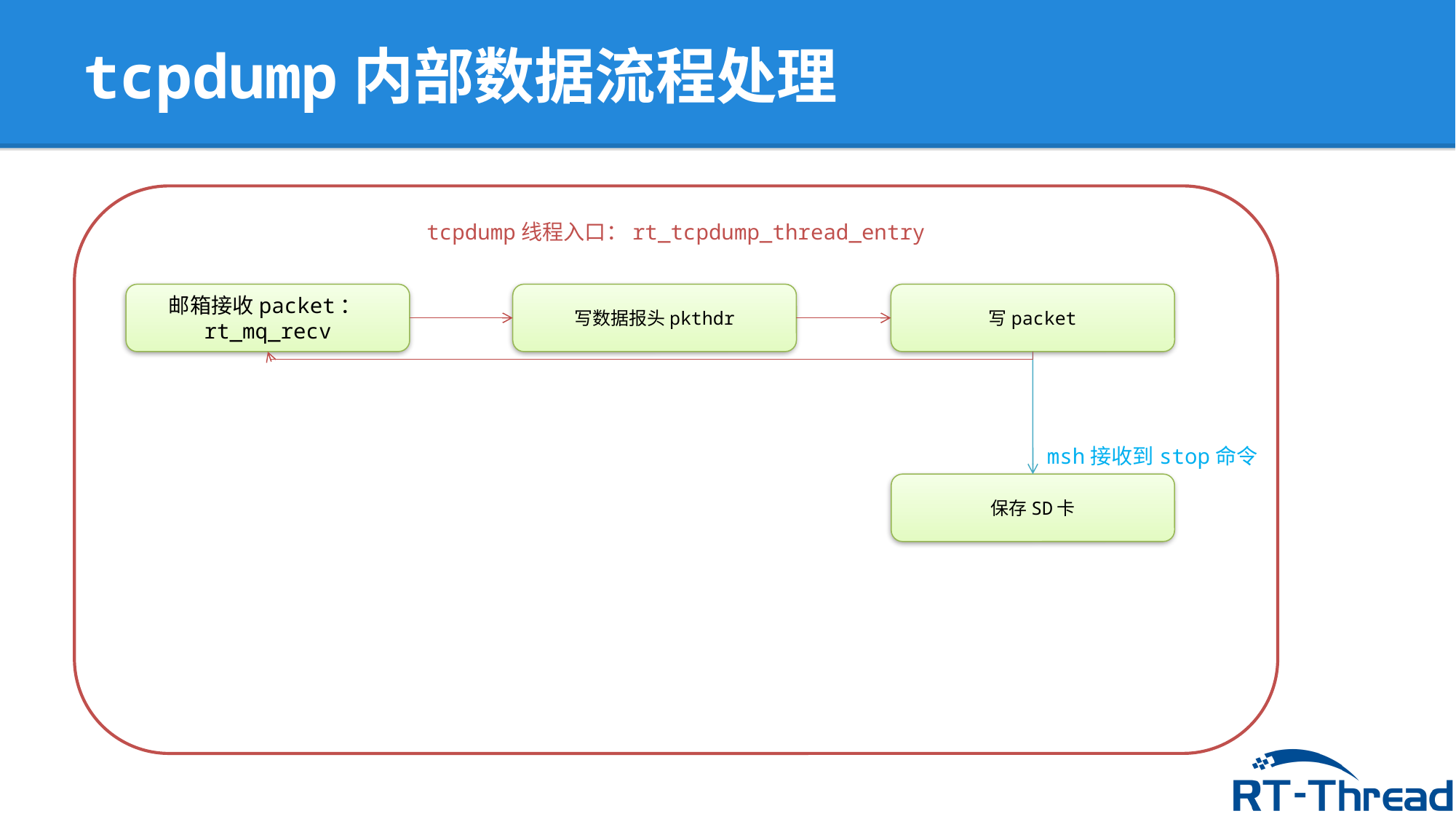

# tcpdump内部数据流程处理
tcpdump线程入口：rt_tcpdump_thread_entry
写数据报头pkthdr
邮箱接收packet：rt_mq_recv
写packet
msh接收到stop命令
保存SD卡